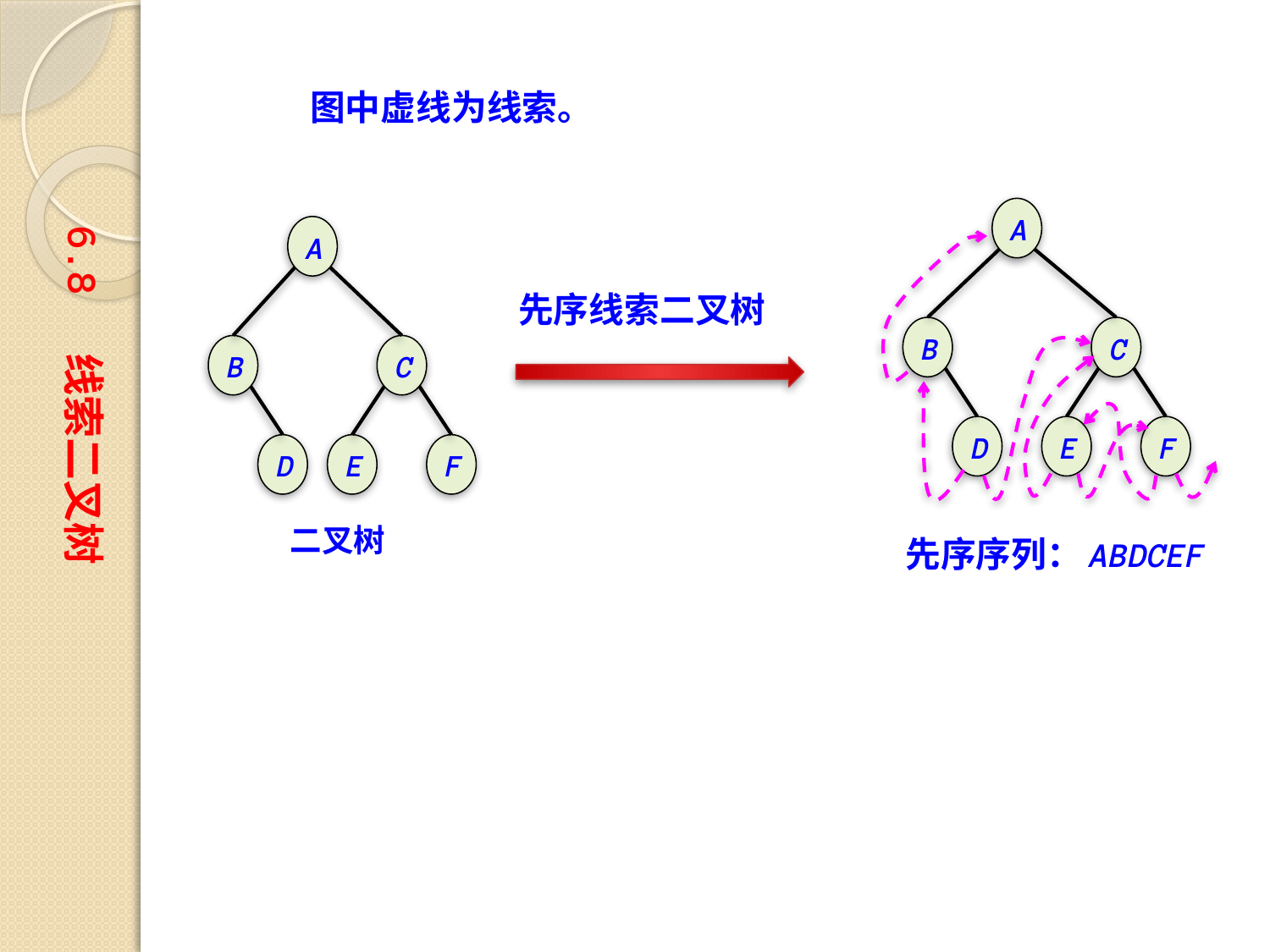

图中虚线为线索。
A
6.8  线索二叉树
A

先序线索二叉树
B
C

B
C

D
E
F

D
E
F

二叉树
先序序列：ABDCEF